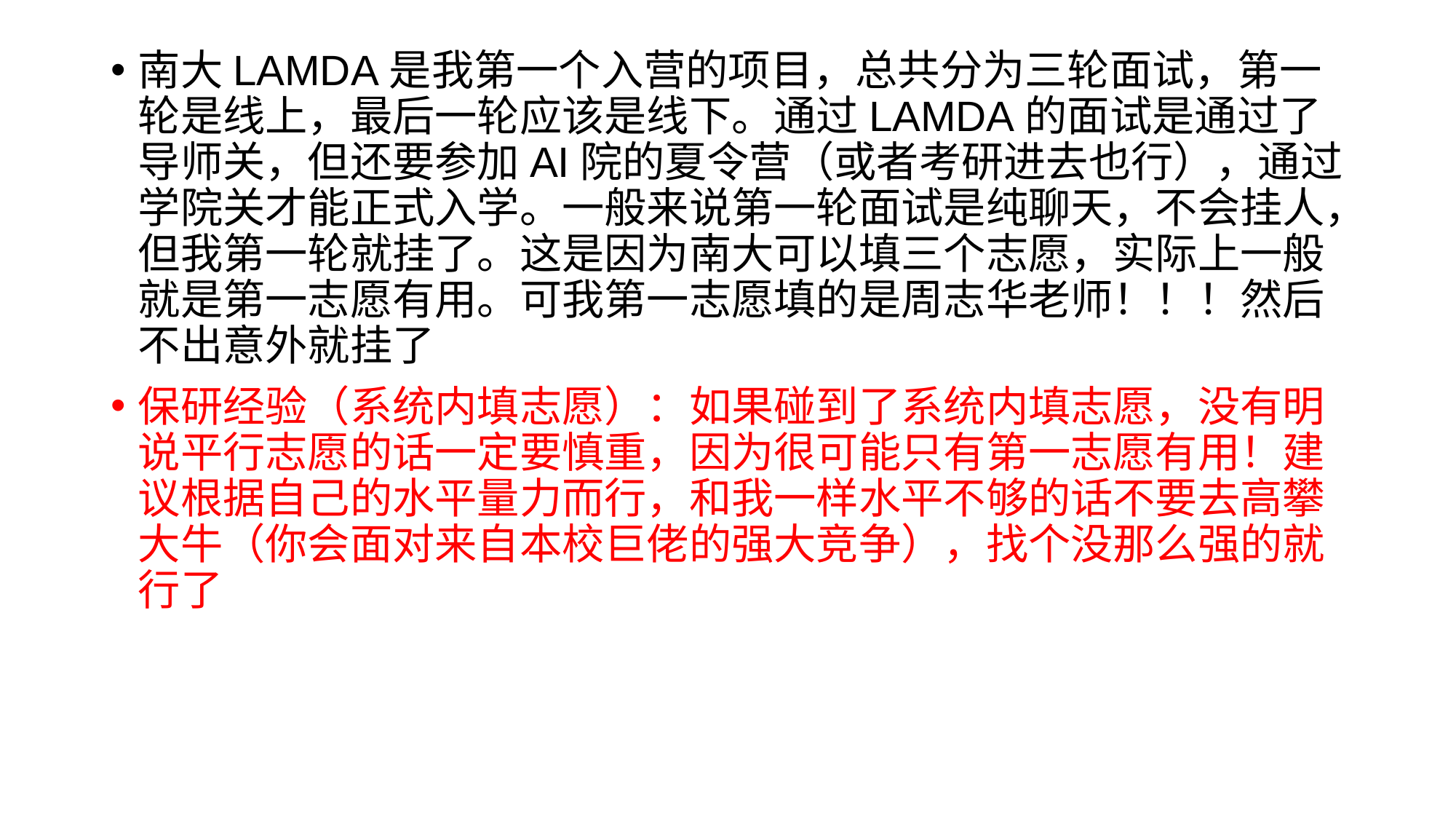

南大LAMDA是我第一个入营的项目，总共分为三轮面试，第一轮是线上，最后一轮应该是线下。通过LAMDA的面试是通过了导师关，但还要参加AI院的夏令营（或者考研进去也行），通过学院关才能正式入学。一般来说第一轮面试是纯聊天，不会挂人，但我第一轮就挂了。这是因为南大可以填三个志愿，实际上一般就是第一志愿有用。可我第一志愿填的是周志华老师！！！然后不出意外就挂了
保研经验（系统内填志愿）：如果碰到了系统内填志愿，没有明说平行志愿的话一定要慎重，因为很可能只有第一志愿有用！建议根据自己的水平量力而行，和我一样水平不够的话不要去高攀大牛（你会面对来自本校巨佬的强大竞争），找个没那么强的就行了